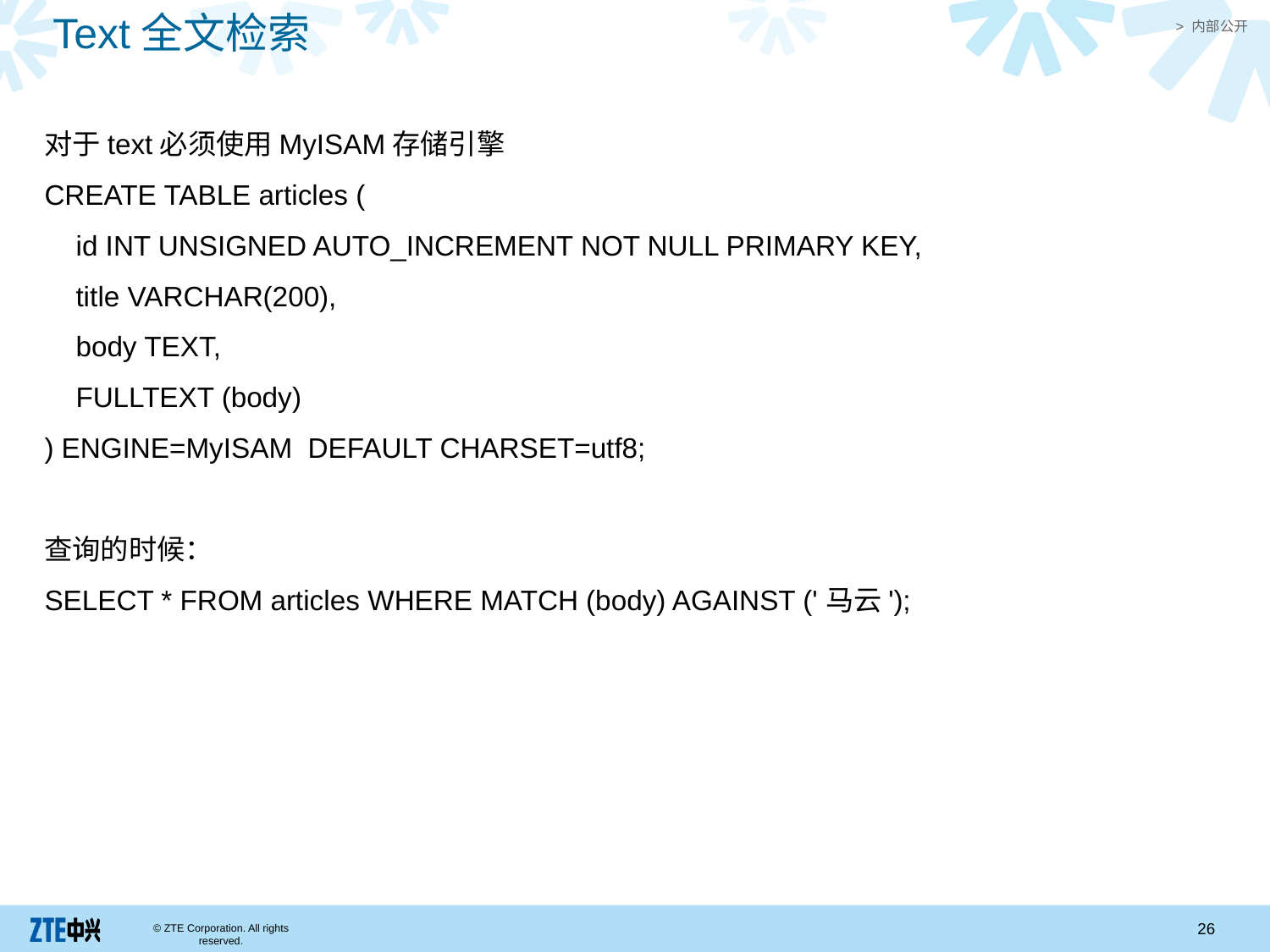

Text全文检索
对于text必须使用MyISAM存储引擎
CREATE TABLE articles (
    id INT UNSIGNED AUTO_INCREMENT NOT NULL PRIMARY KEY,
    title VARCHAR(200),
    body TEXT,
    FULLTEXT (body)
) ENGINE=MyISAM  DEFAULT CHARSET=utf8;

查询的时候：
SELECT * FROM articles WHERE MATCH (body) AGAINST ('马云');
26